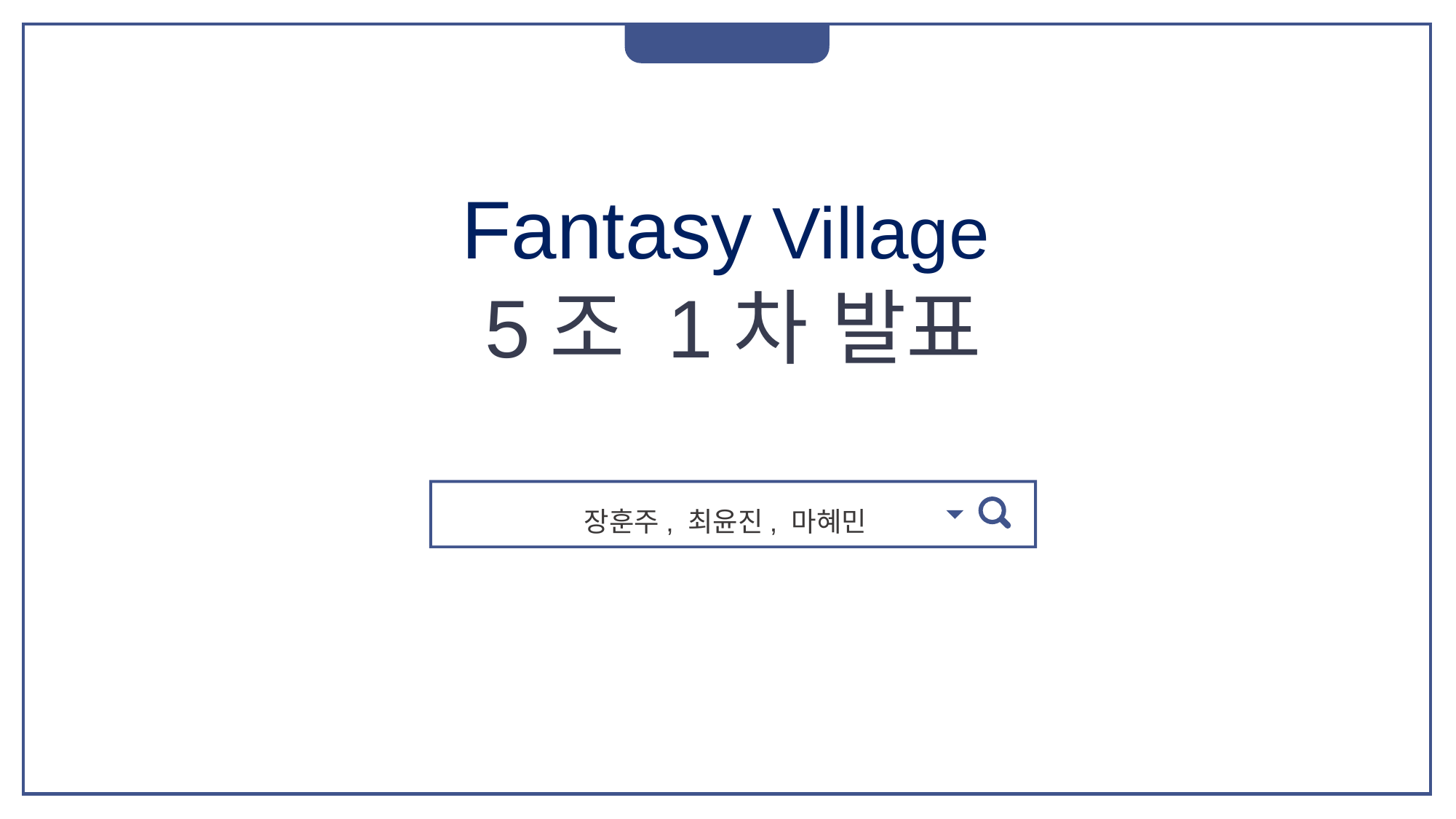

Fantasy Village
5조 1차 발표

장훈주, 최윤진, 마혜민